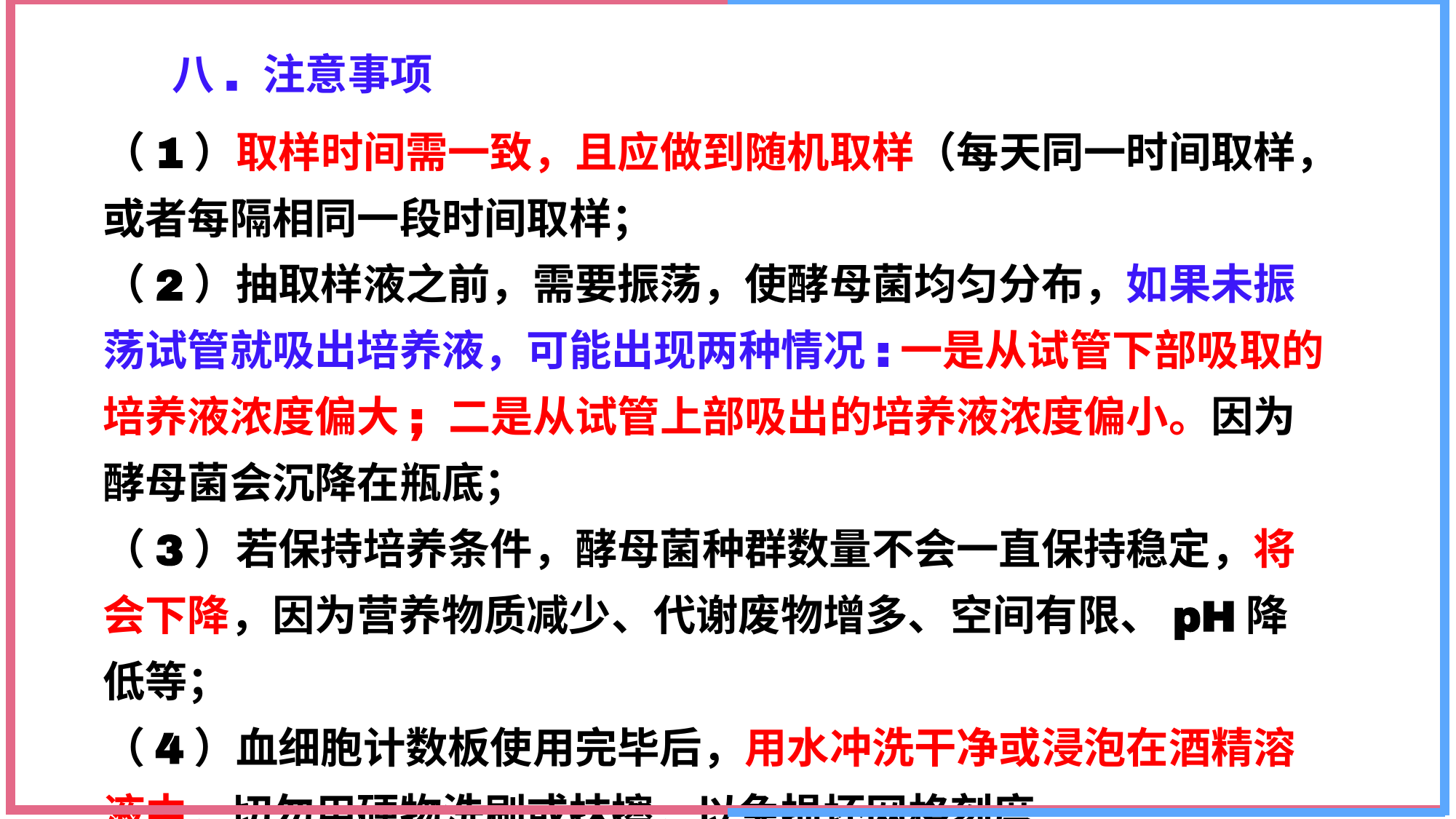

八. 注意事项
（1）取样时间需一致，且应做到随机取样（每天同一时间取样，或者每隔相同一段时间取样；
（2）抽取样液之前，需要振荡，使酵母菌均匀分布，如果未振荡试管就吸出培养液，可能出现两种情况:一是从试管下部吸取的培养液浓度偏大; 二是从试管上部吸出的培养液浓度偏小。因为酵母菌会沉降在瓶底；
（3）若保持培养条件，酵母菌种群数量不会一直保持稳定，将会下降，因为营养物质减少、代谢废物增多、空间有限、pH降低等；
（4）血细胞计数板使用完毕后，用水冲洗干净或浸泡在酒精溶液中，切勿用硬物洗刷或抹擦，以免损坏网格刻度